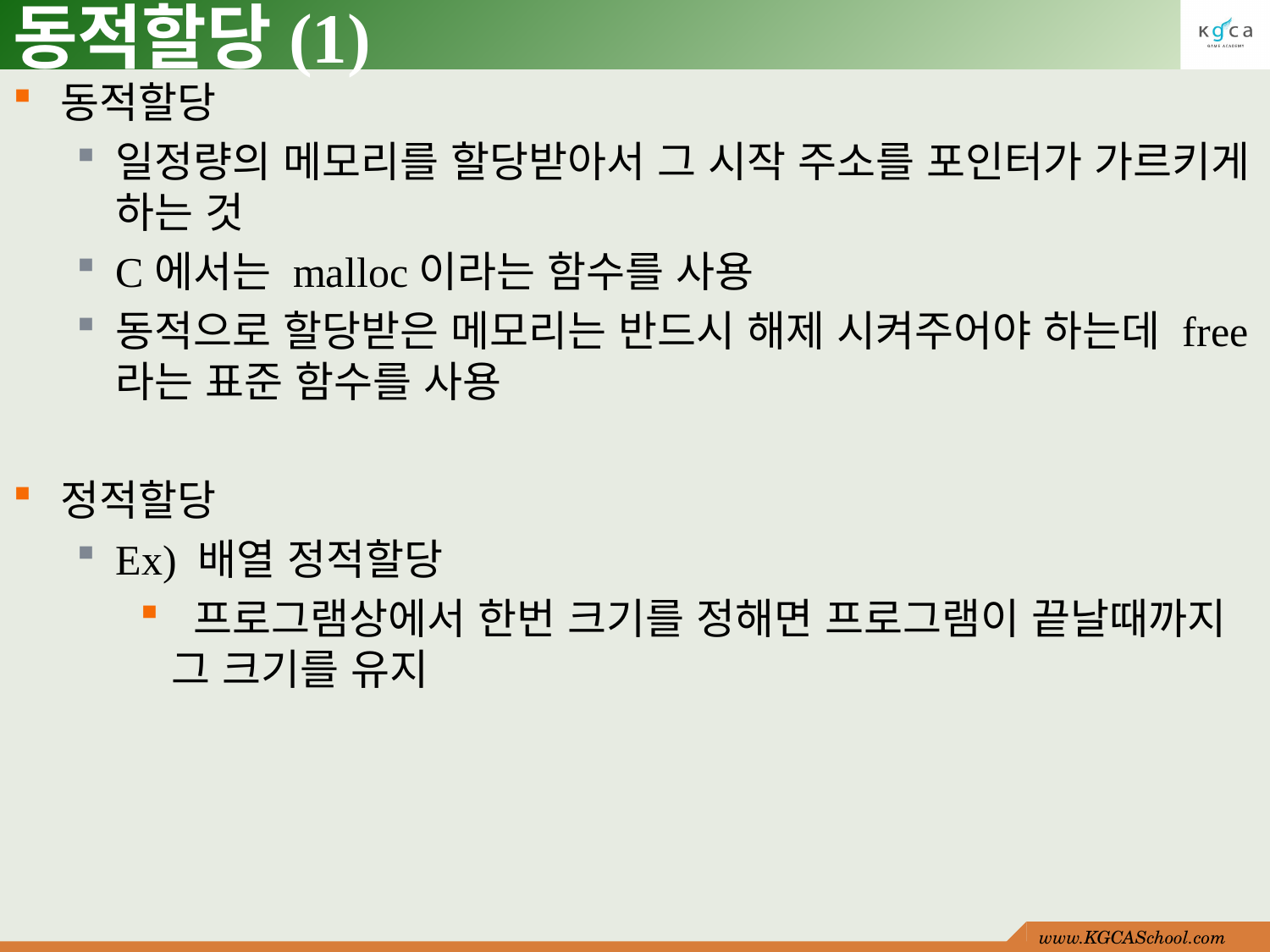

# 동적할당(1)
동적할당
일정량의 메모리를 할당받아서 그 시작 주소를 포인터가 가르키게 하는 것
C에서는 malloc이라는 함수를 사용
동적으로 할당받은 메모리는 반드시 해제 시켜주어야 하는데 free라는 표준 함수를 사용

정적할당
Ex) 배열 정적할당
 프로그램상에서 한번 크기를 정해면 프로그램이 끝날때까지 그 크기를 유지